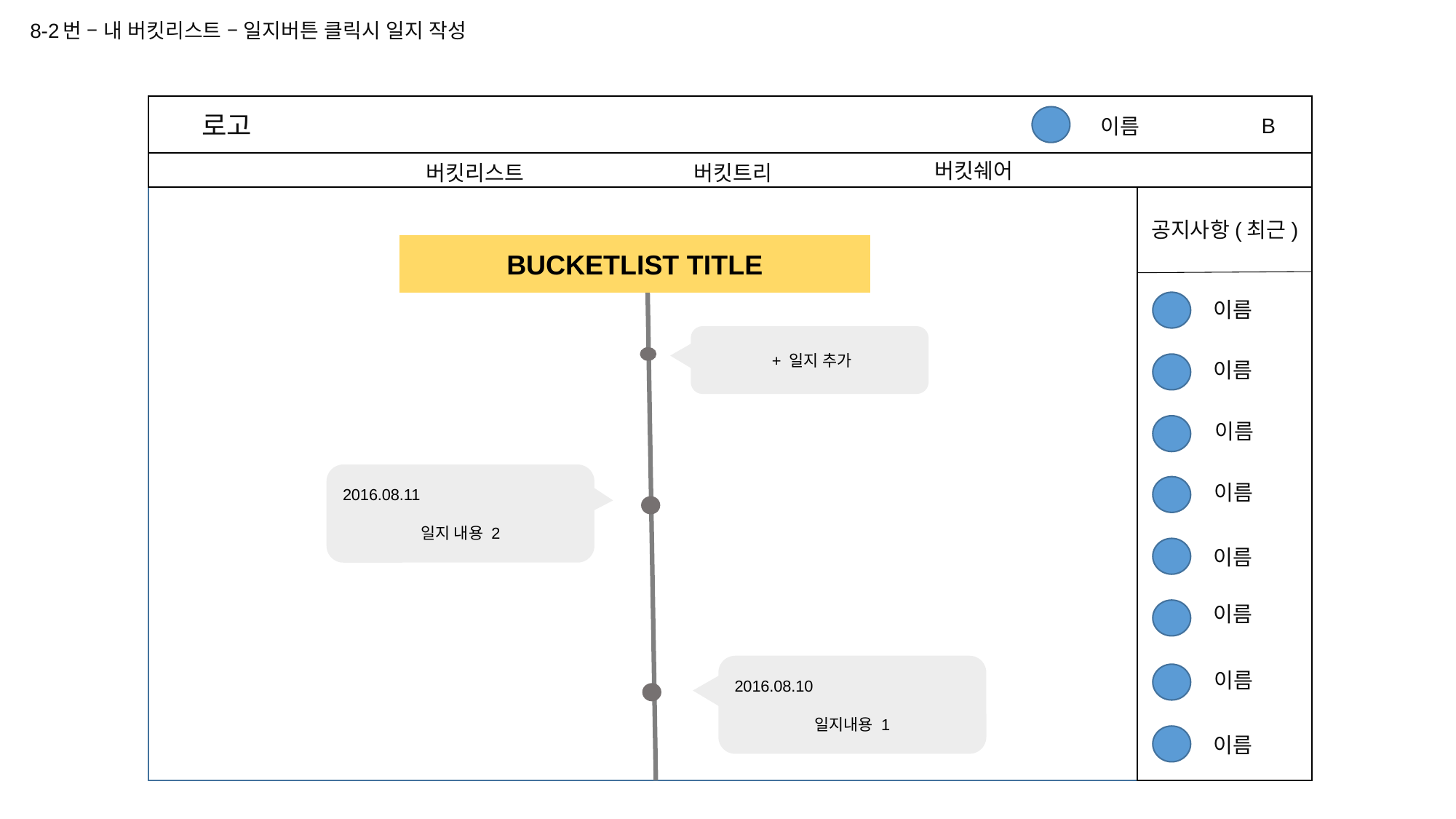

# 8-2번 – 내 버킷리스트 – 일지버튼 클릭시 일지 작성

로고
B
이름
버킷쉐어

버킷리스트
버킷트리

공지사항(최근)
BUCKETLIST TITLE
이름

 + 일지 추가

이름

이름

2016.08.11

일지 내용 2
이름

이름
이름

2016.08.10

일지내용 1
이름

이름